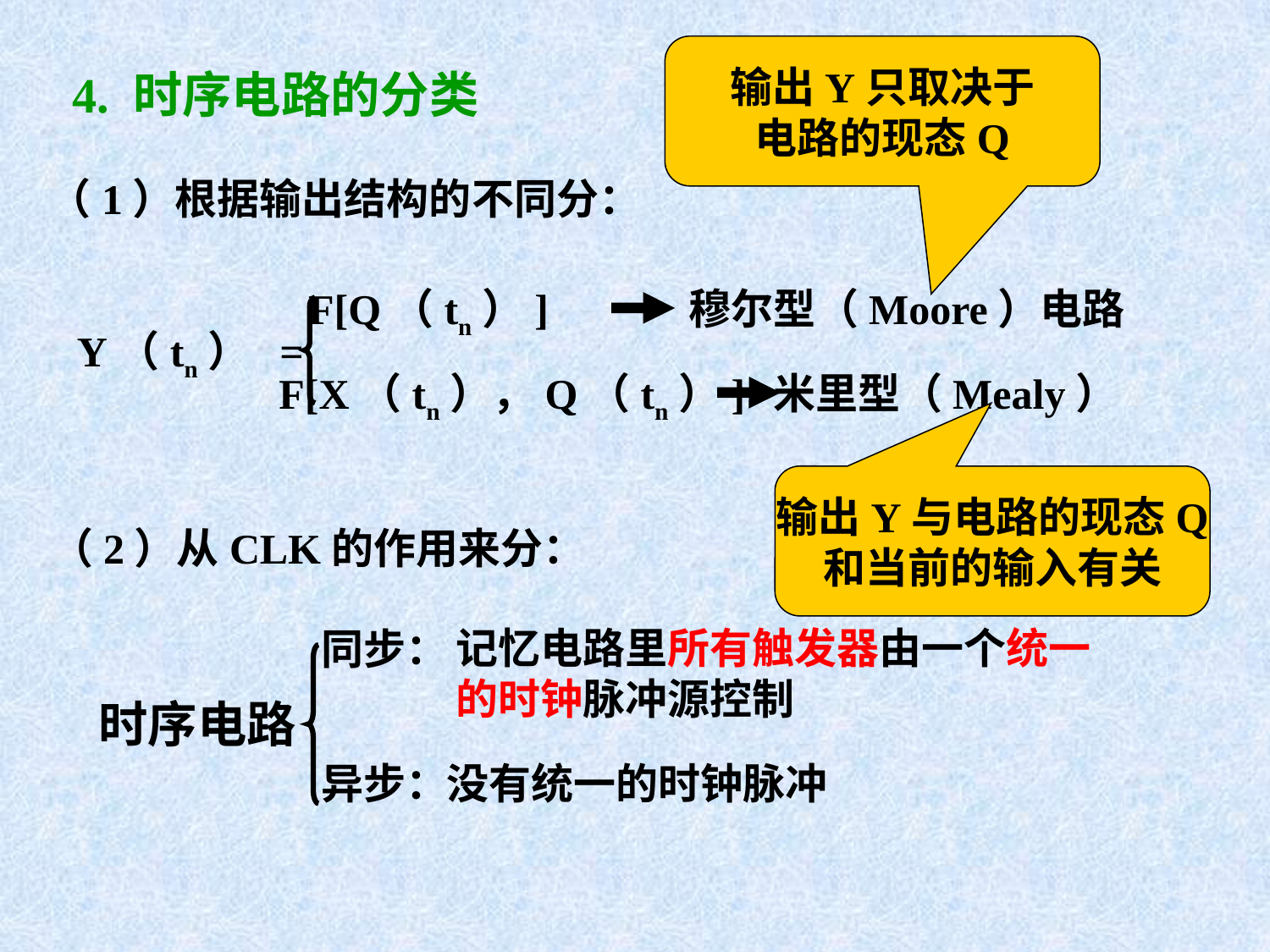

输出Y只取决于
电路的现态Q
4. 时序电路的分类
（1）根据输出结构的不同分：
F[Q（tn）]
穆尔型（Moore）电路

Y（tn）  =
F[X（tn），Q（tn）]
米里型（Mealy）

输出Y与电路的现态Q
和当前的输入有关
（2）从CLK的作用来分：
记忆电路里所有触发器由一个统一的时钟脉冲源控制
同步：

时序电路
异步：
没有统一的时钟脉冲